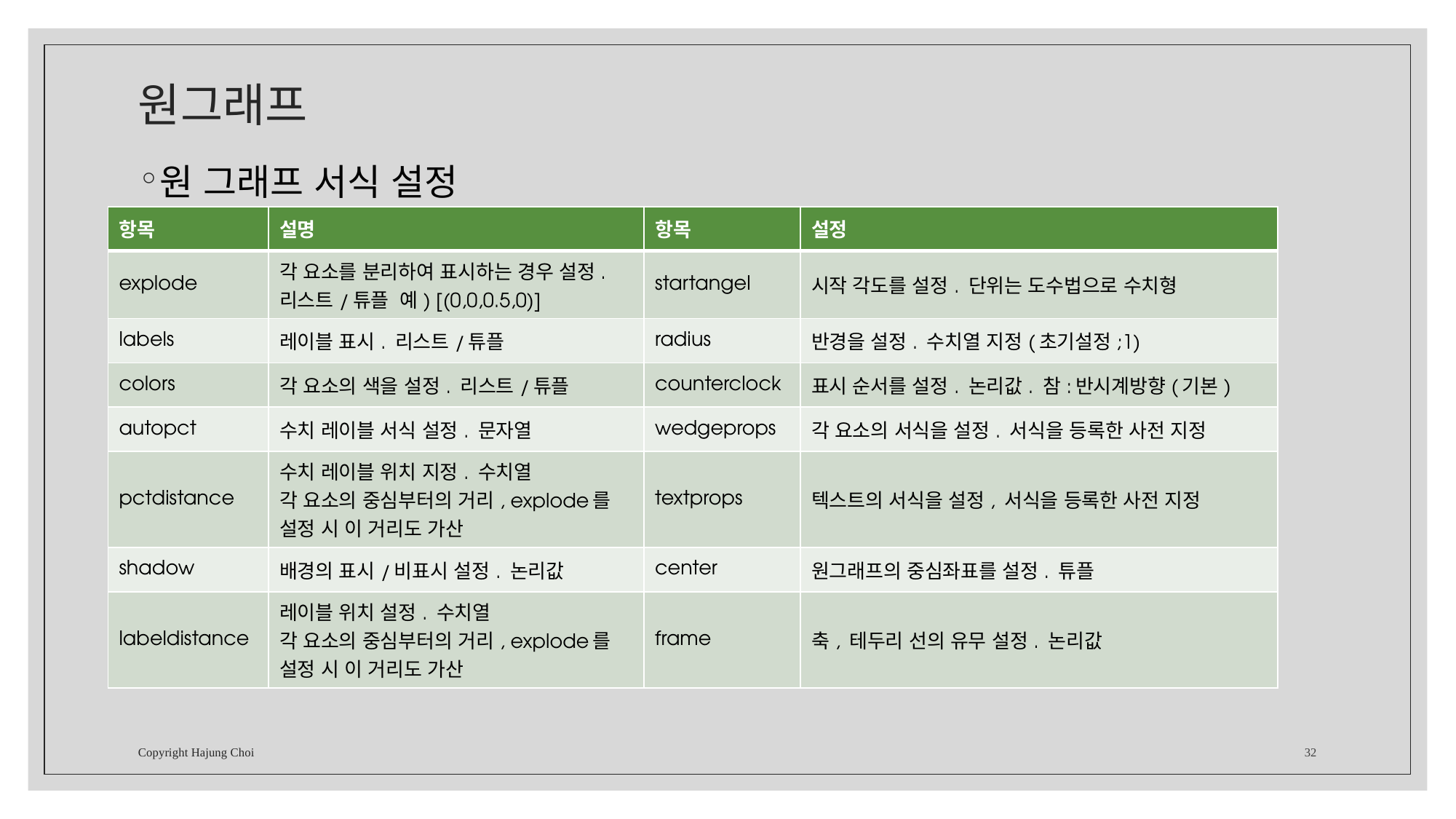

# 원그래프
원 그래프 서식 설정
| 항목 | 설명 | 항목 | 설정 |
| --- | --- | --- | --- |
| explode | 각 요소를 분리하여 표시하는 경우 설정. 리스트/튜플 예) [(0,0,0.5,0)] | startangel | 시작 각도를 설정. 단위는 도수법으로 수치형 |
| labels | 레이블 표시. 리스트/튜플 | radius | 반경을 설정. 수치열 지정(초기설정;1) |
| colors | 각 요소의 색을 설정. 리스트/튜플 | counterclock | 표시 순서를 설정. 논리값. 참:반시계방향(기본) |
| autopct | 수치 레이블 서식 설정. 문자열 | wedgeprops | 각 요소의 서식을 설정. 서식을 등록한 사전 지정 |
| pctdistance | 수치 레이블 위치 지정. 수치열 각 요소의 중심부터의 거리, explode를 설정 시 이 거리도 가산 | textprops | 텍스트의 서식을 설정, 서식을 등록한 사전 지정 |
| shadow | 배경의 표시/비표시 설정. 논리값 | center | 원그래프의 중심좌표를 설정. 튜플 |
| labeldistance | 레이블 위치 설정. 수치열 각 요소의 중심부터의 거리, explode를 설정 시 이 거리도 가산 | frame | 축, 테두리 선의 유무 설정. 논리값 |
Copyright Hajung Choi
32